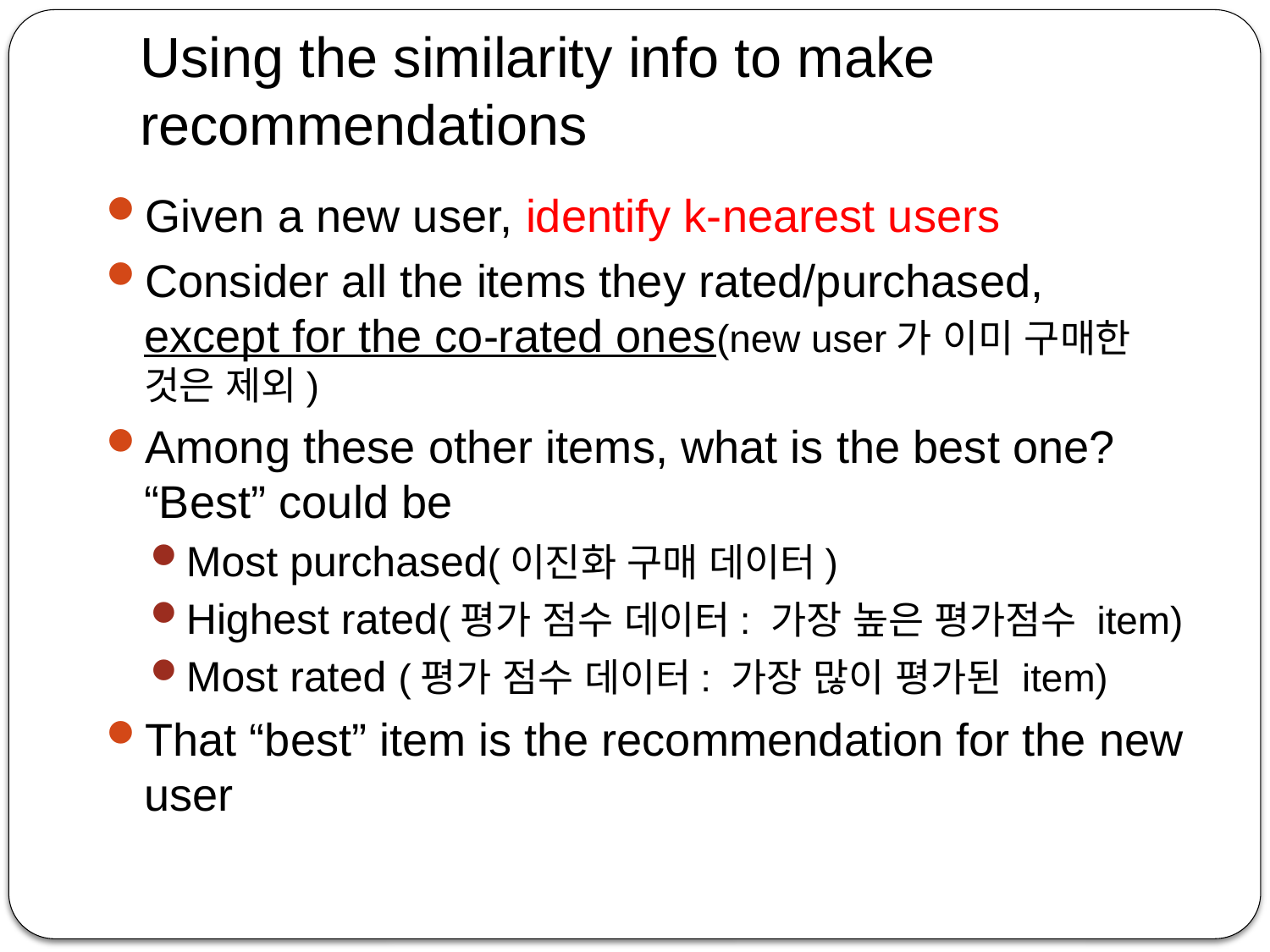

# Using the similarity info to make recommendations
Given a new user, identify k-nearest users
Consider all the items they rated/purchased, except for the co-rated ones(new user가 이미 구매한 것은 제외)
Among these other items, what is the best one?  “Best” could be
Most purchased(이진화 구매 데이터)
Highest rated(평가 점수 데이터: 가장 높은 평가점수 item)
Most rated (평가 점수 데이터: 가장 많이 평가된 item)
That “best” item is the recommendation for the new user